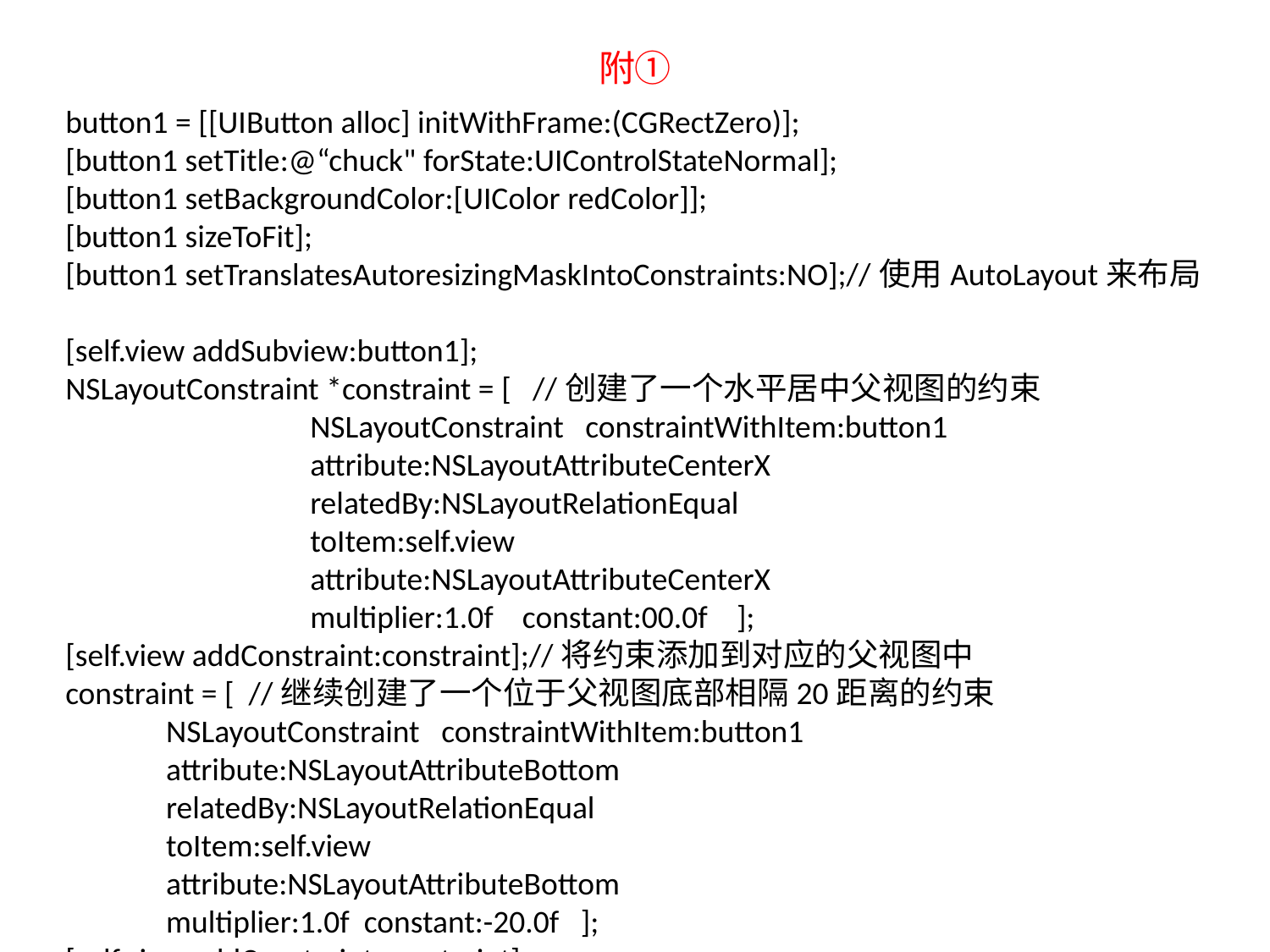

# 附①
button1 = [[UIButton alloc] initWithFrame:(CGRectZero)];
[button1 setTitle:@“chuck" forState:UIControlStateNormal];
[button1 setBackgroundColor:[UIColor redColor]];
[button1 sizeToFit];
[button1 setTranslatesAutoresizingMaskIntoConstraints:NO];//使用AutoLayout来布局
[self.view addSubview:button1];
NSLayoutConstraint *constraint = [   //创建了一个水平居中父视图的约束
                                  NSLayoutConstraint   constraintWithItem:button1
                                  attribute:NSLayoutAttributeCenterX
                                  relatedBy:NSLayoutRelationEqual
                                  toItem:self.view
                                  attribute:NSLayoutAttributeCenterX
                                  multiplier:1.0f    constant:00.0f    ];
[self.view addConstraint:constraint];//将约束添加到对应的父视图中
constraint = [  //继续创建了一个位于父视图底部相隔20距离的约束
              NSLayoutConstraint   constraintWithItem:button1
              attribute:NSLayoutAttributeBottom
              relatedBy:NSLayoutRelationEqual
              toItem:self.view
              attribute:NSLayoutAttributeBottom
              multiplier:1.0f  constant:-20.0f   ];
[self.view addConstraint:constraint];